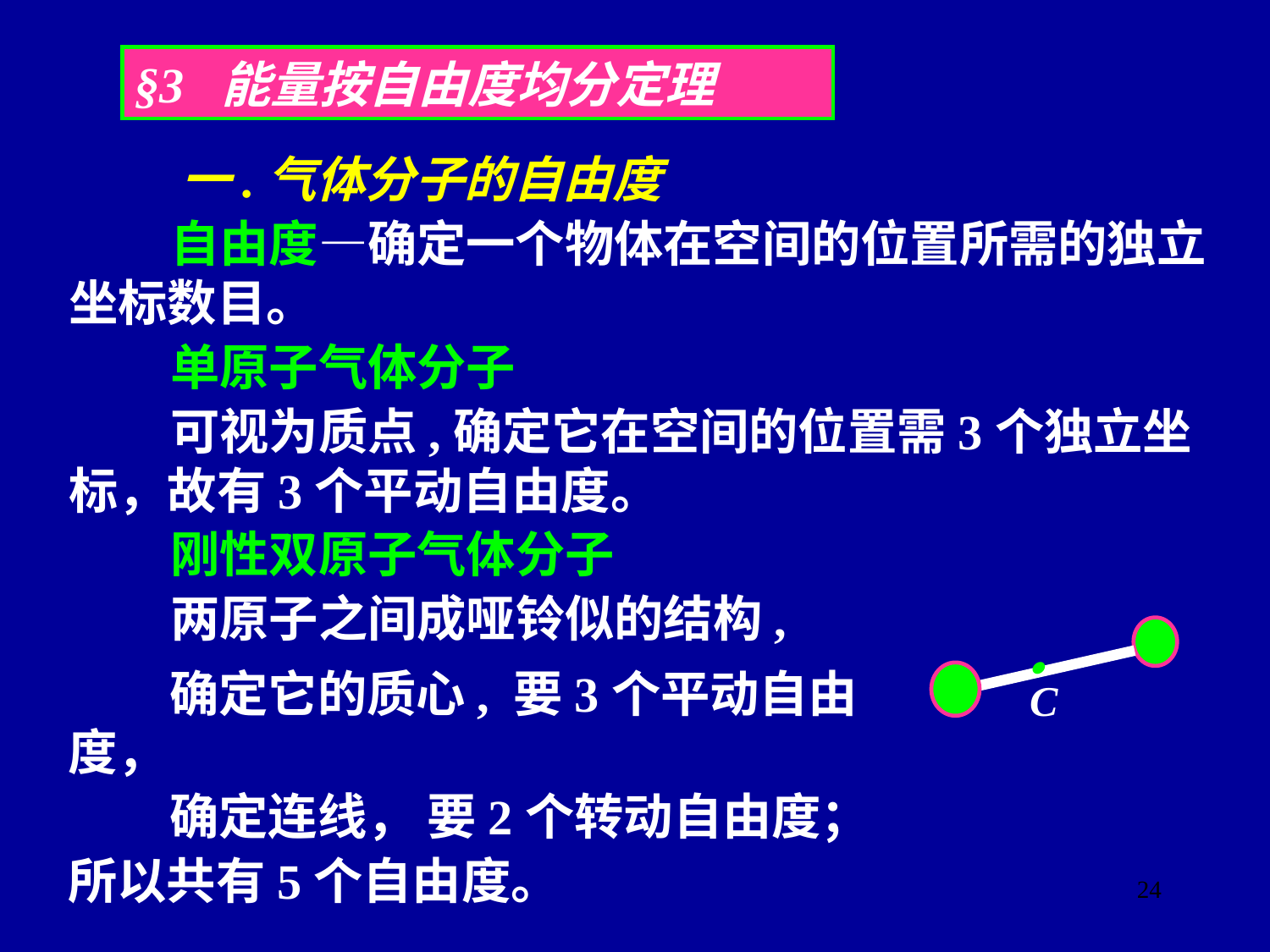

§3  能量按自由度均分定理
         一.气体分子的自由度
        自由度—确定一个物体在空间的位置所需的独立坐标数目。
        单原子气体分子
        可视为质点,确定它在空间的位置需3个独立坐标，故有3个平动自由度。
        刚性双原子气体分子
        两原子之间成哑铃似的结构,

•
C

        确定它的质心, 要3个平动自由度，
        确定连线， 要2个转动自由度；
所以共有5个自由度。
24